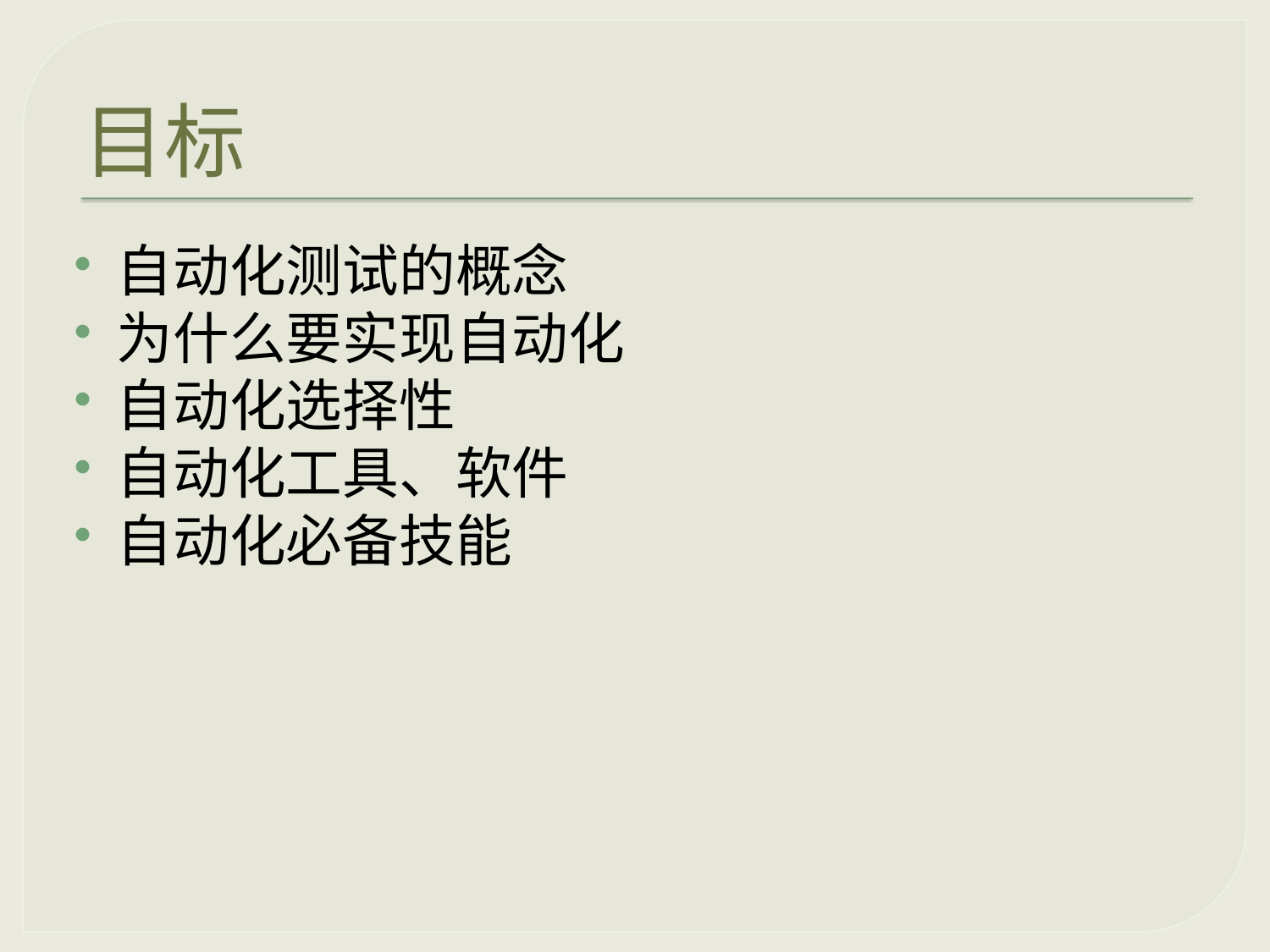

# 目标
自动化测试的概念
为什么要实现自动化
自动化选择性
自动化工具、软件
自动化必备技能